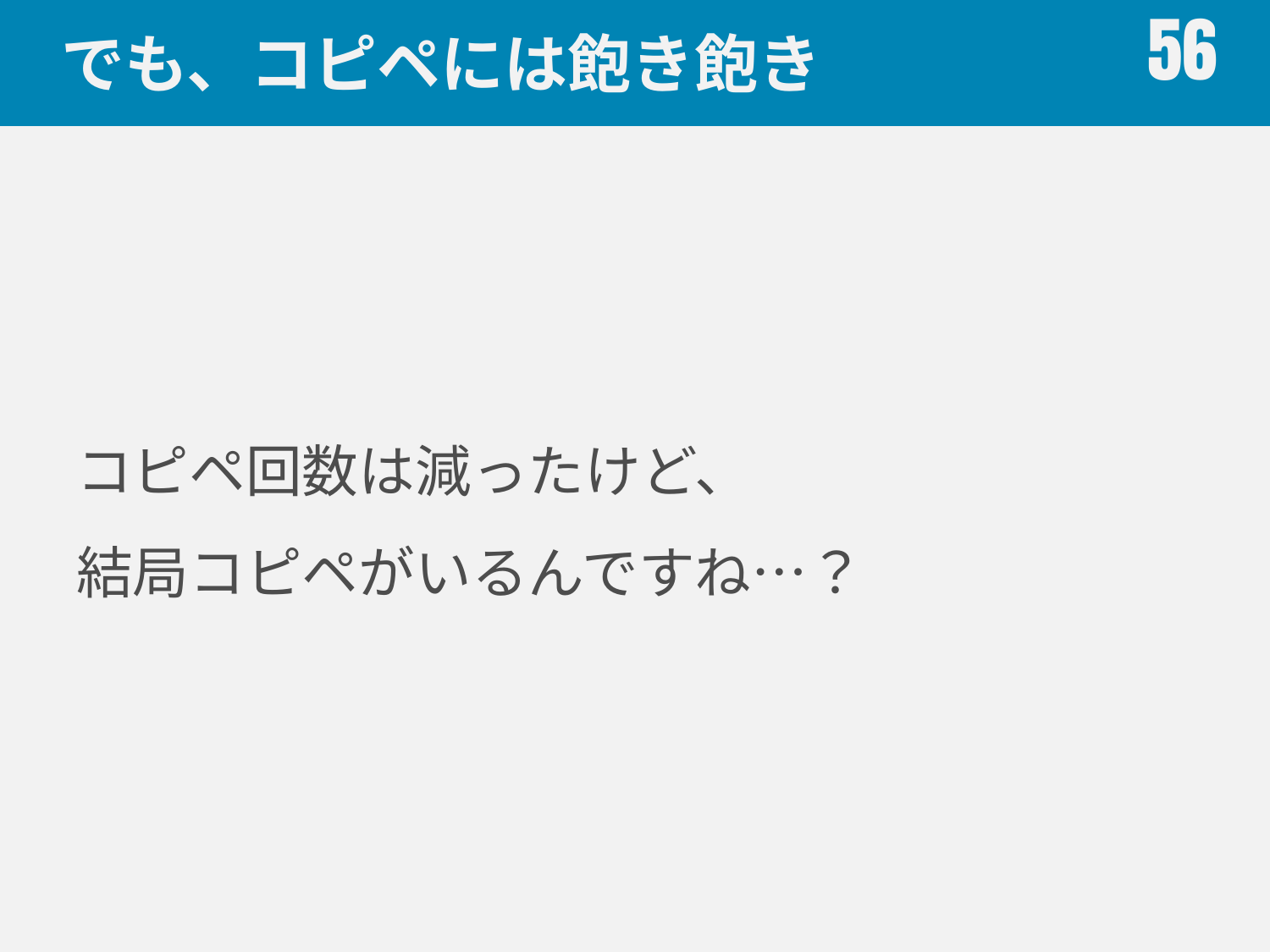

# でも、コピペには飽き飽き
 56
コピペ回数は減ったけど、
結局コピペがいるんですね…？